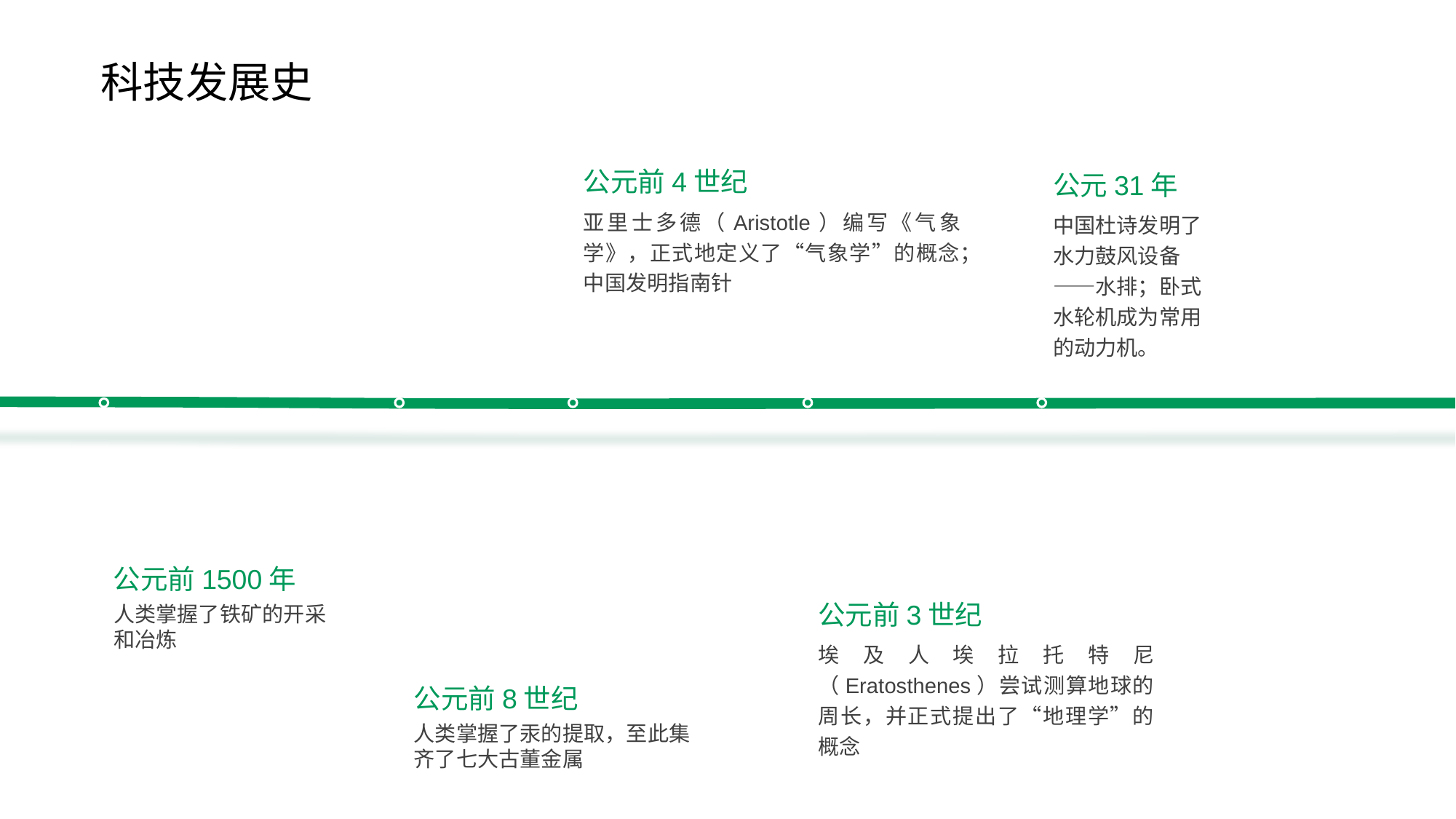

科技发展史
公元前4世纪
公元31年
亚里士多德（Aristotle）编写《气象学》，正式地定义了“气象学”的概念；中国发明指南针
中国杜诗发明了水力鼓风设备——水排；卧式水轮机成为常用的动力机。

公元前1500年
公元前3世纪
人类掌握了铁矿的开采和冶炼
埃及人埃拉托特尼（Eratosthenes）尝试测算地球的周长，并正式提出了“地理学”的概念
公元前8世纪
人类掌握了汞的提取，至此集齐了七大古董金属